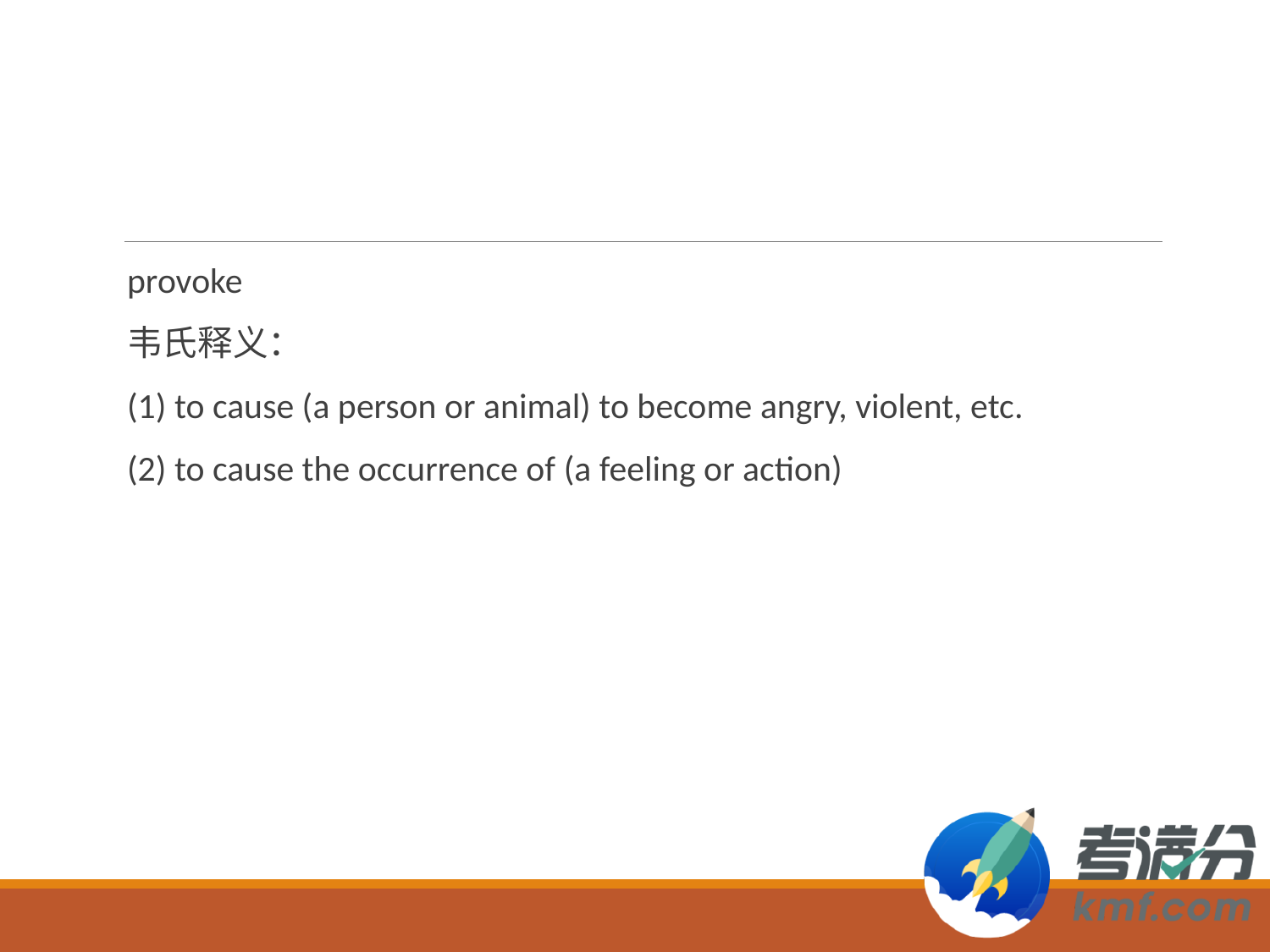

#
provoke
韦氏释义：
(1) to cause (a person or animal) to become angry, violent, etc.
(2) to cause the occurrence of (a feeling or action)